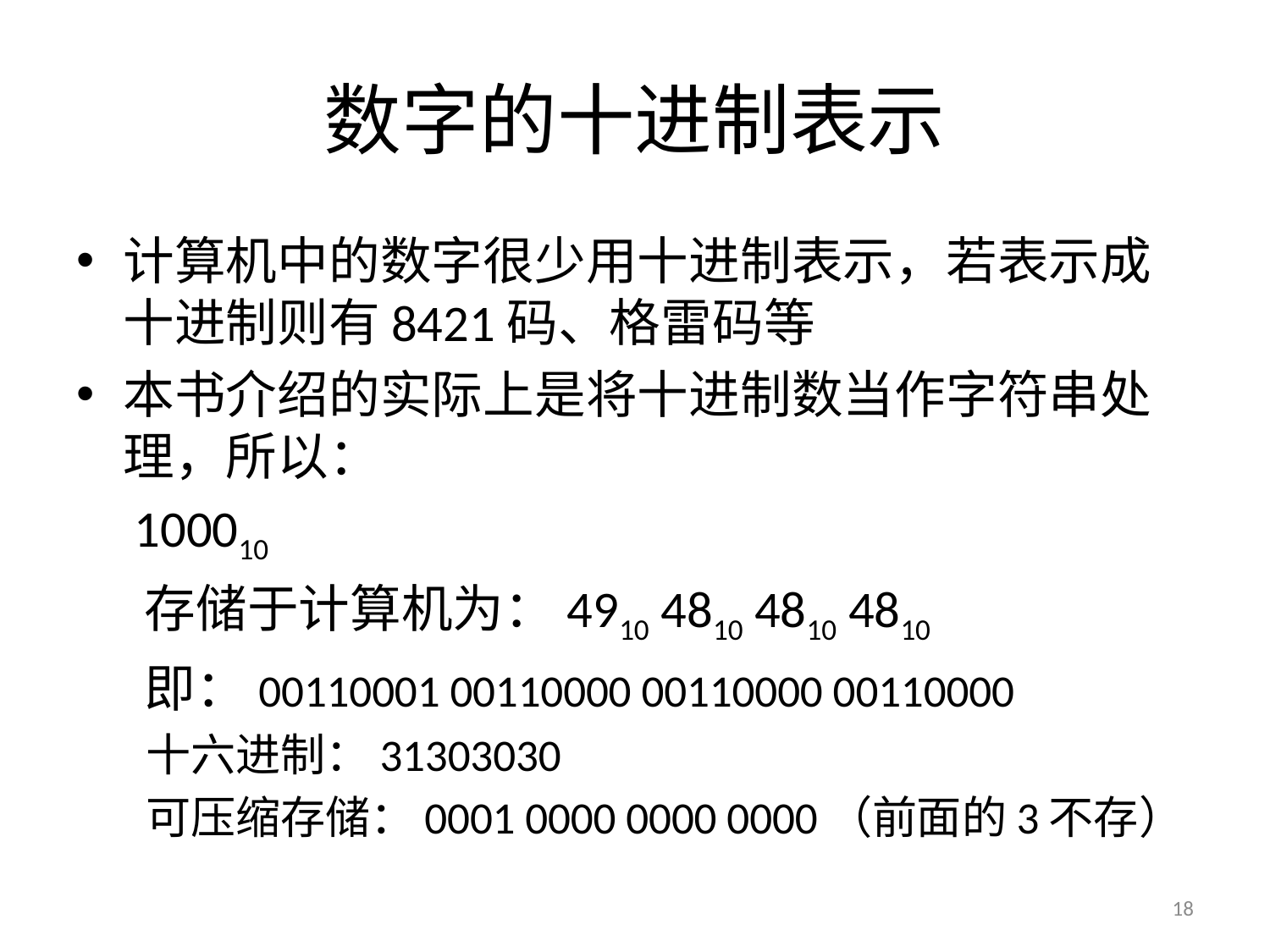

# 数字的十进制表示
计算机中的数字很少用十进制表示，若表示成十进制则有8421码、格雷码等
本书介绍的实际上是将十进制数当作字符串处理，所以：
     100010
     存储于计算机为：4910 4810 4810 4810
     即：00110001 00110000 00110000 00110000
      十六进制：31303030
      可压缩存储：0001 0000 0000 0000（前面的3不存）
18